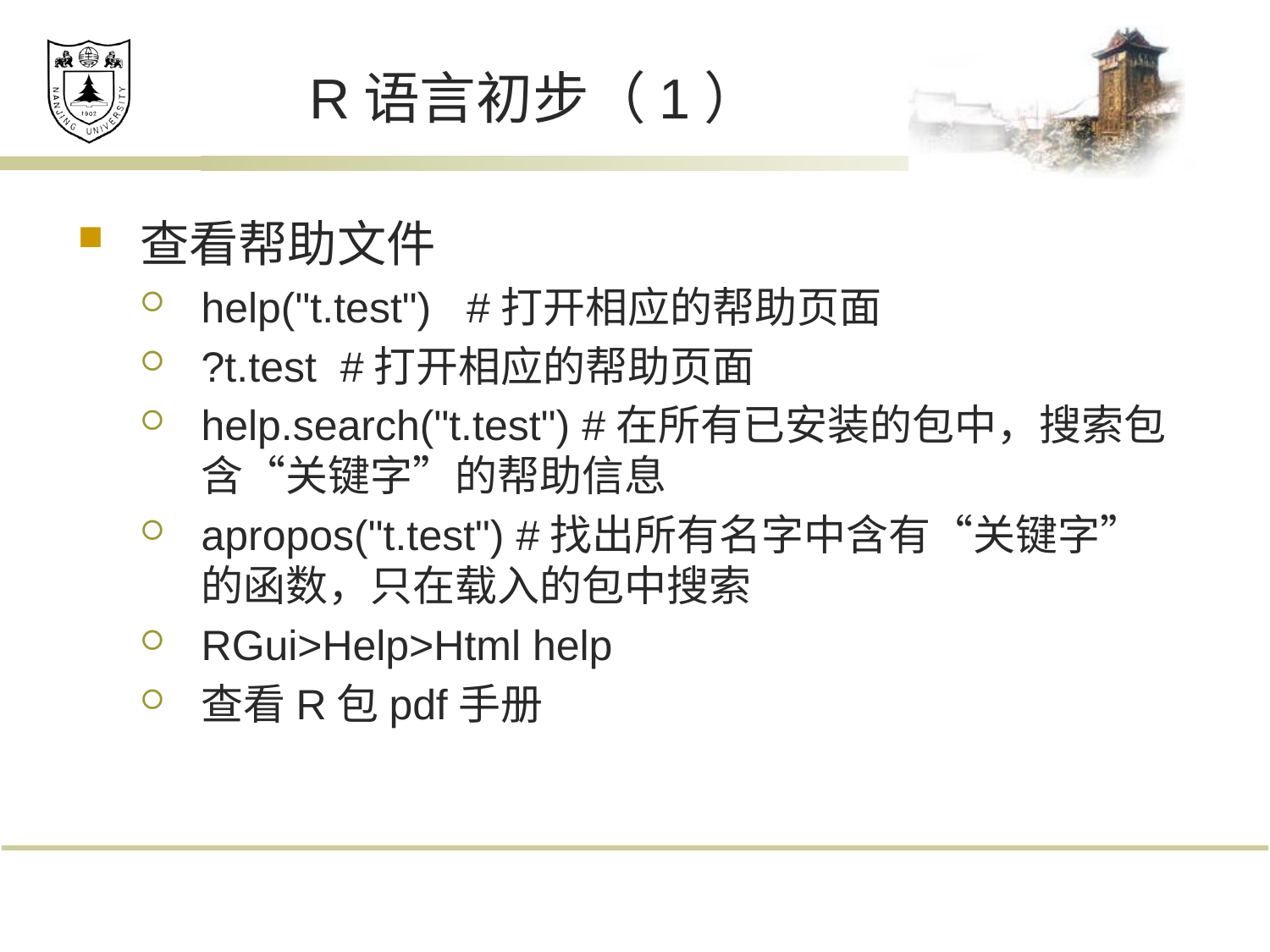

# R语言初步（1）
查看帮助文件
help("t.test")   #打开相应的帮助页面
?t.test  #打开相应的帮助页面
help.search("t.test") #在所有已安装的包中，搜索包含“关键字”的帮助信息
apropos("t.test") #找出所有名字中含有“关键字”的函数，只在载入的包中搜索
RGui>Help>Html help
查看R包pdf手册